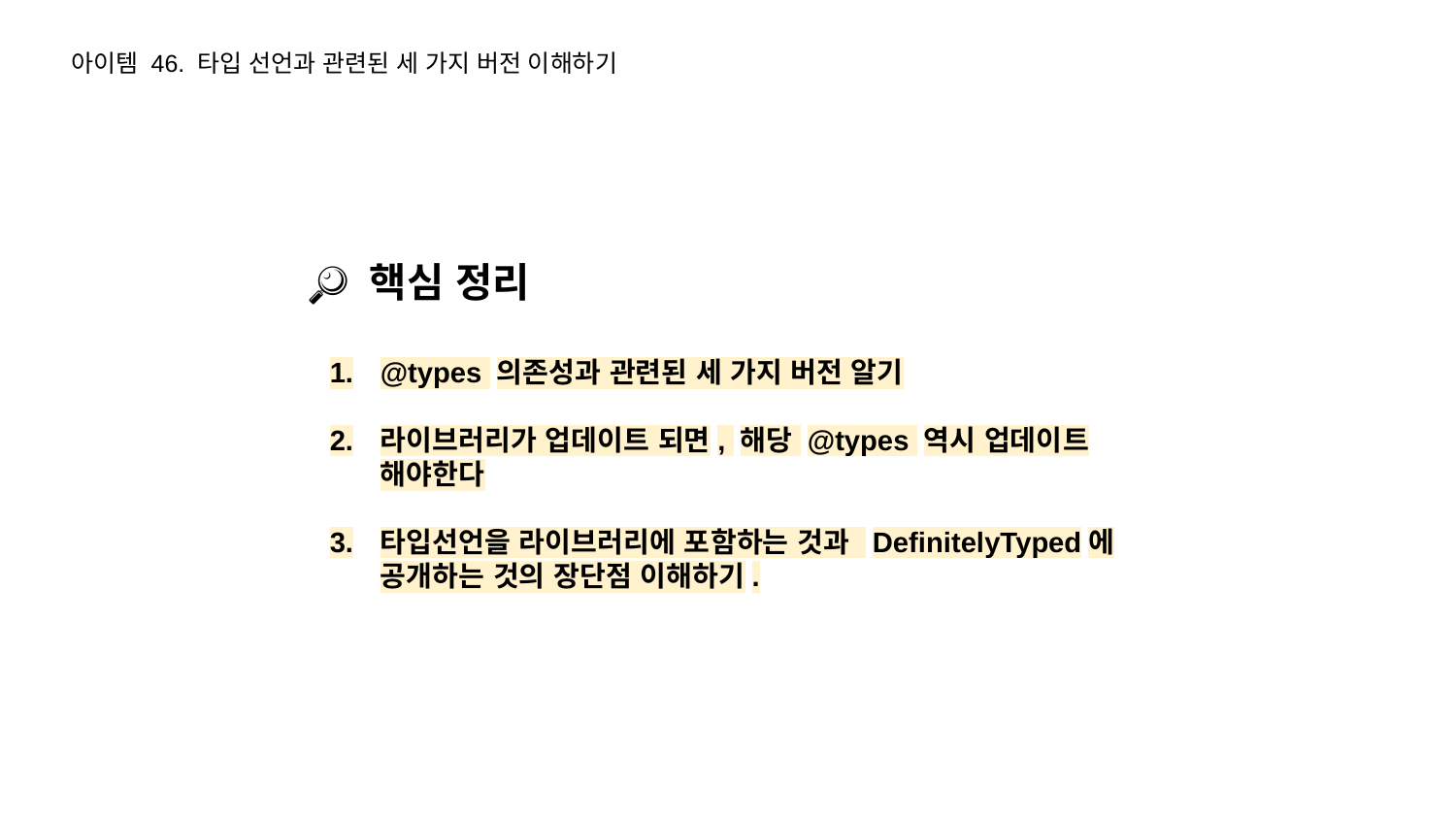

아이템 46. 타입 선언과 관련된 세 가지 버전 이해하기
🔎 핵심 정리

@types 의존성과 관련된 세 가지 버전 알기

라이브러리가 업데이트 되면, 해당 @types 역시 업데이트 해야한다

타입선언을 라이브러리에 포함하는 것과  DefinitelyTyped에 공개하는 것의 장단점 이해하기.